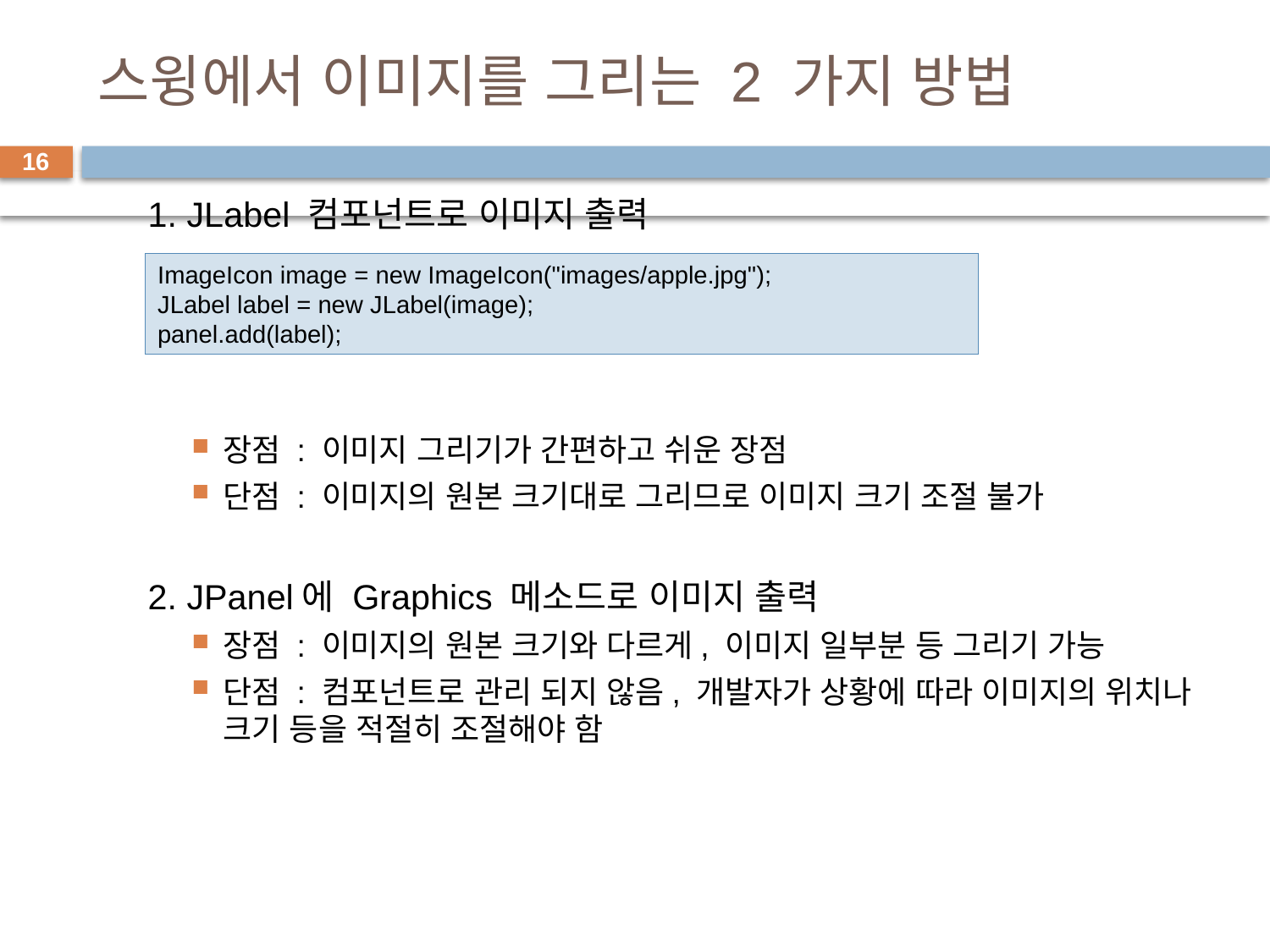

# 스윙에서 이미지를 그리는 2 가지 방법
16
1. JLabel 컴포넌트로 이미지 출력

장점 : 이미지 그리기가 간편하고 쉬운 장점
단점 : 이미지의 원본 크기대로 그리므로 이미지 크기 조절 불가

2. JPanel에 Graphics 메소드로 이미지 출력
장점 : 이미지의 원본 크기와 다르게, 이미지 일부분 등 그리기 가능
단점 : 컴포넌트로 관리 되지 않음, 개발자가 상황에 따라 이미지의 위치나 크기 등을 적절히 조절해야 함
ImageIcon image = new ImageIcon("images/apple.jpg");
JLabel label = new JLabel(image);
panel.add(label);